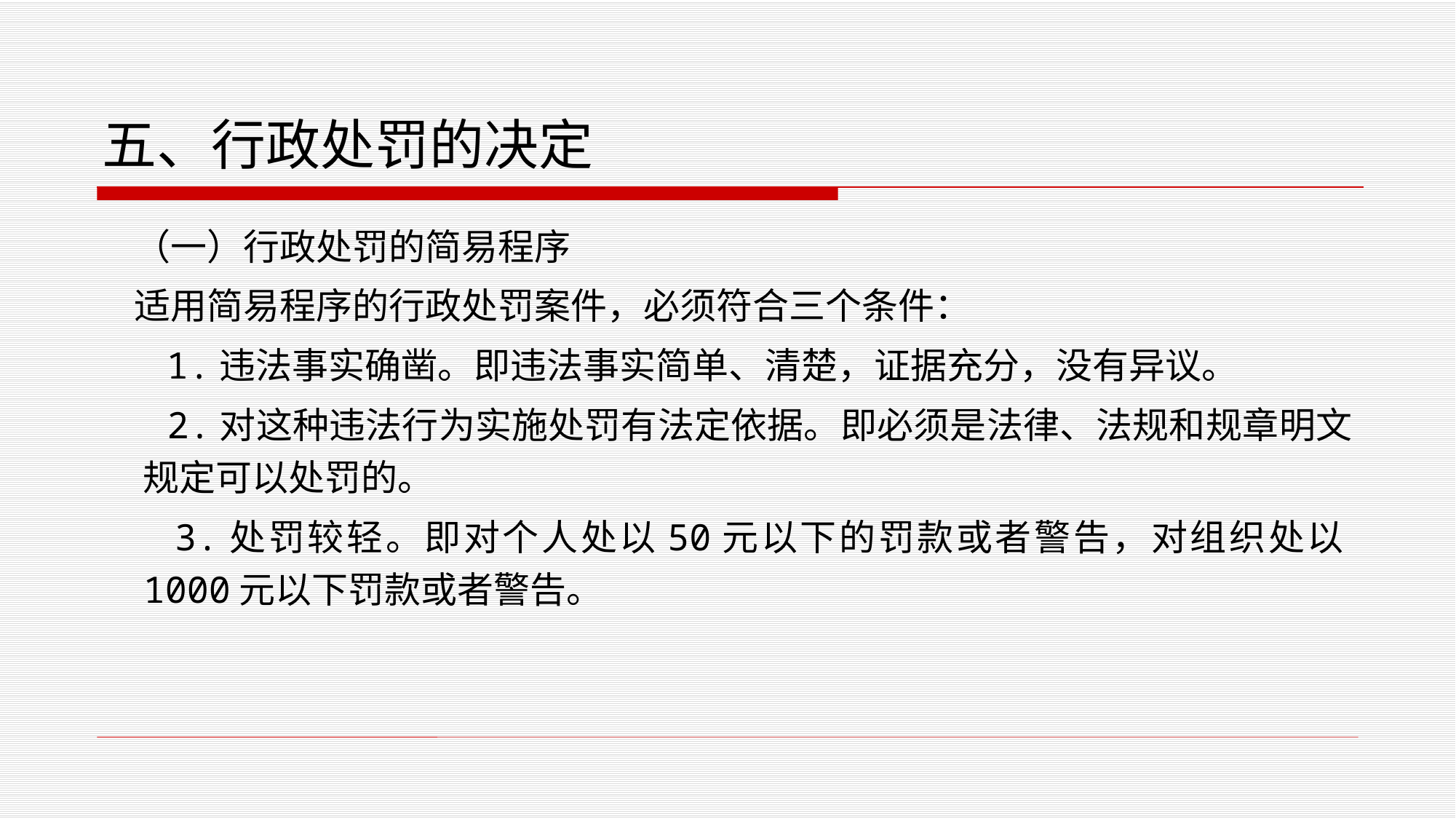

# 五、行政处罚的决定
   （一）行政处罚的简易程序
   适用简易程序的行政处罚案件，必须符合三个条件：
   1.违法事实确凿。即违法事实简单、清楚，证据充分，没有异议。
   2.对这种违法行为实施处罚有法定依据。即必须是法律、法规和规章明文规定可以处罚的。
   3.处罚较轻。即对个人处以50元以下的罚款或者警告，对组织处以1000元以下罚款或者警告。